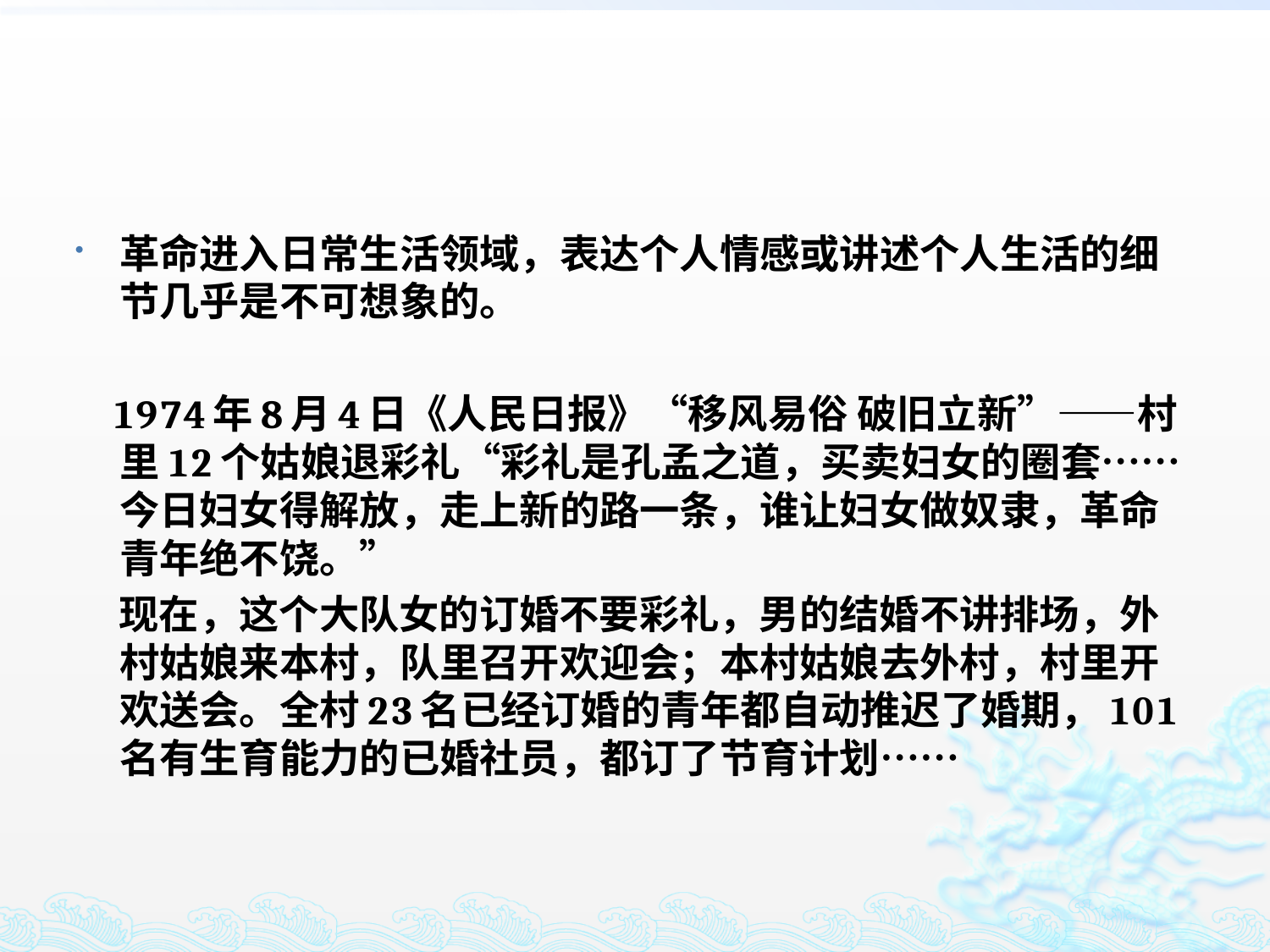

#
革命进入日常生活领域，表达个人情感或讲述个人生活的细节几乎是不可想象的。

    1974年8月4日《人民日报》“移风易俗 破旧立新”——村里12个姑娘退彩礼“彩礼是孔孟之道，买卖妇女的圈套……今日妇女得解放，走上新的路一条，谁让妇女做奴隶，革命青年绝不饶。”
    现在，这个大队女的订婚不要彩礼，男的结婚不讲排场，外村姑娘来本村，队里召开欢迎会；本村姑娘去外村，村里开欢送会。全村23名已经订婚的青年都自动推迟了婚期，101名有生育能力的已婚社员，都订了节育计划……